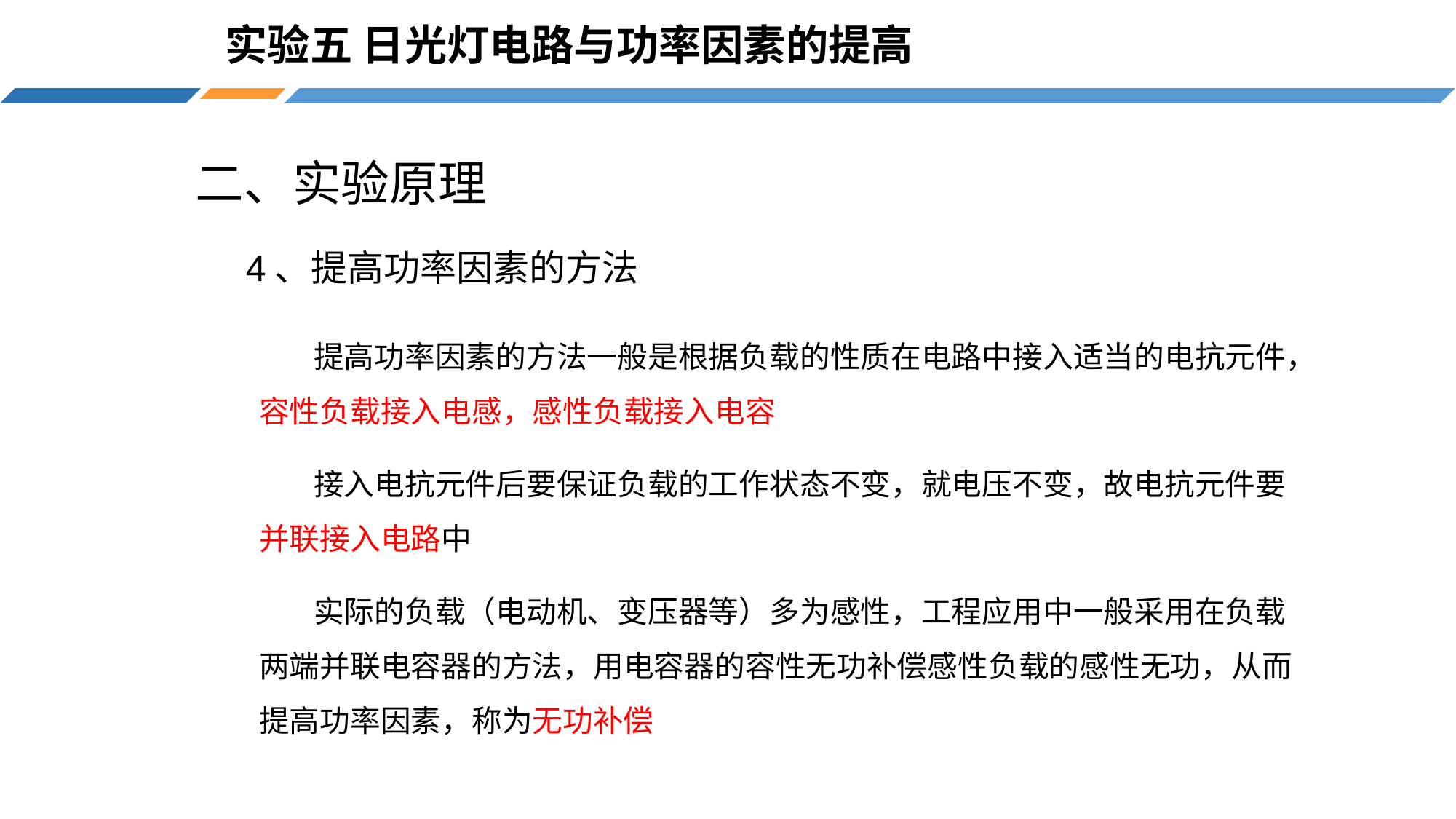

# 实验五 日光灯电路与功率因素的提高
二、实验原理
4、提高功率因素的方法
提高功率因素的方法一般是根据负载的性质在电路中接入适当的电抗元件，容性负载接入电感，感性负载接入电容
接入电抗元件后要保证负载的工作状态不变，就电压不变，故电抗元件要并联接入电路中
实际的负载（电动机、变压器等）多为感性，工程应用中一般采用在负载两端并联电容器的方法，用电容器的容性无功补偿感性负载的感性无功，从而提高功率因素，称为无功补偿